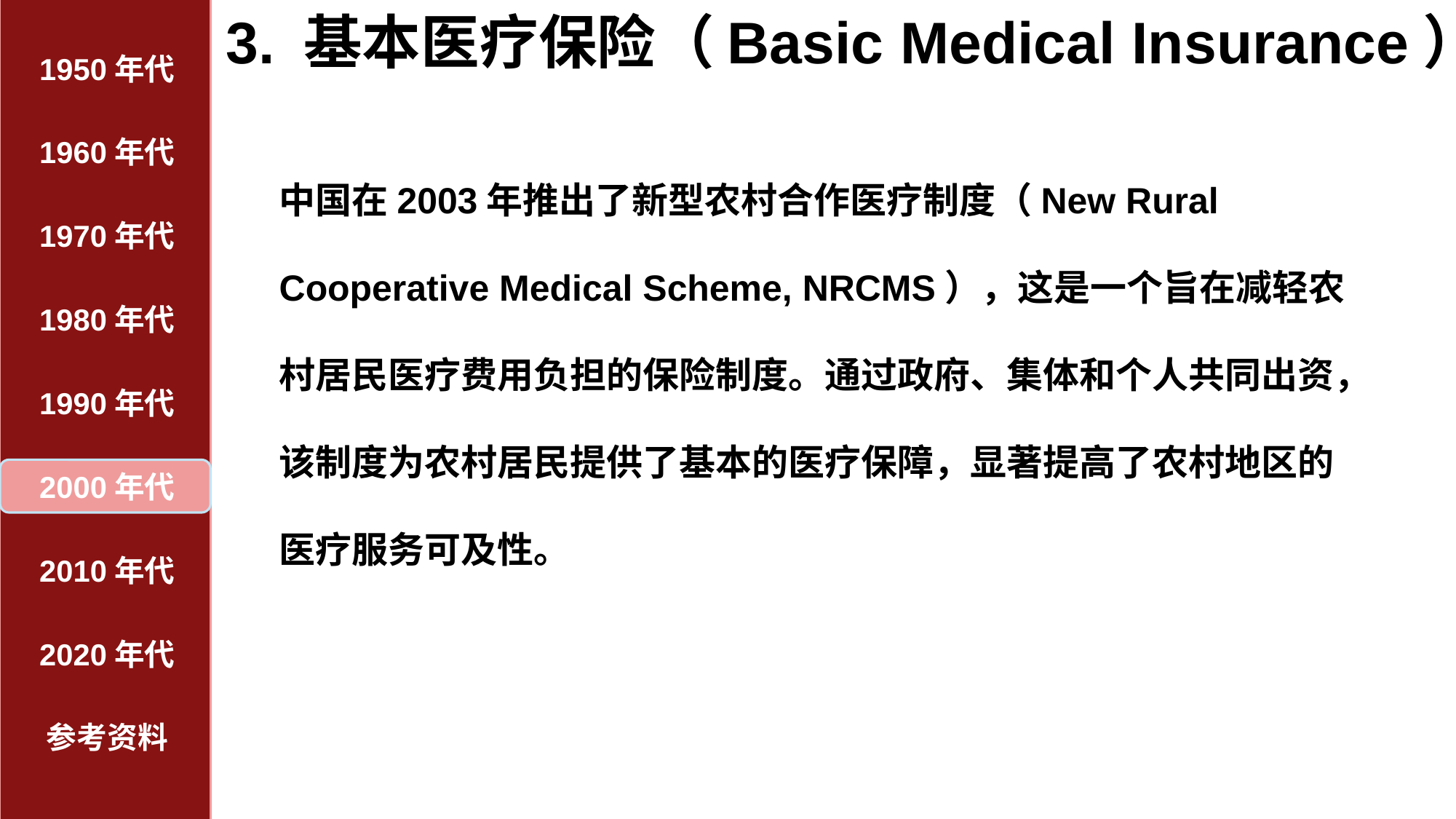

# 3. 基本医疗保险（Basic Medical Insurance）：

1950年代
1960年代
中国在2003年推出了新型农村合作医疗制度（New Rural Cooperative Medical Scheme, NRCMS），这是一个旨在减轻农村居民医疗费用负担的保险制度。通过政府、集体和个人共同出资，该制度为农村居民提供了基本的医疗保障，显著提高了农村地区的医疗服务可及性。
1970年代
1980年代

1990年代

2000年代
2010年代
2020年代
参考资料